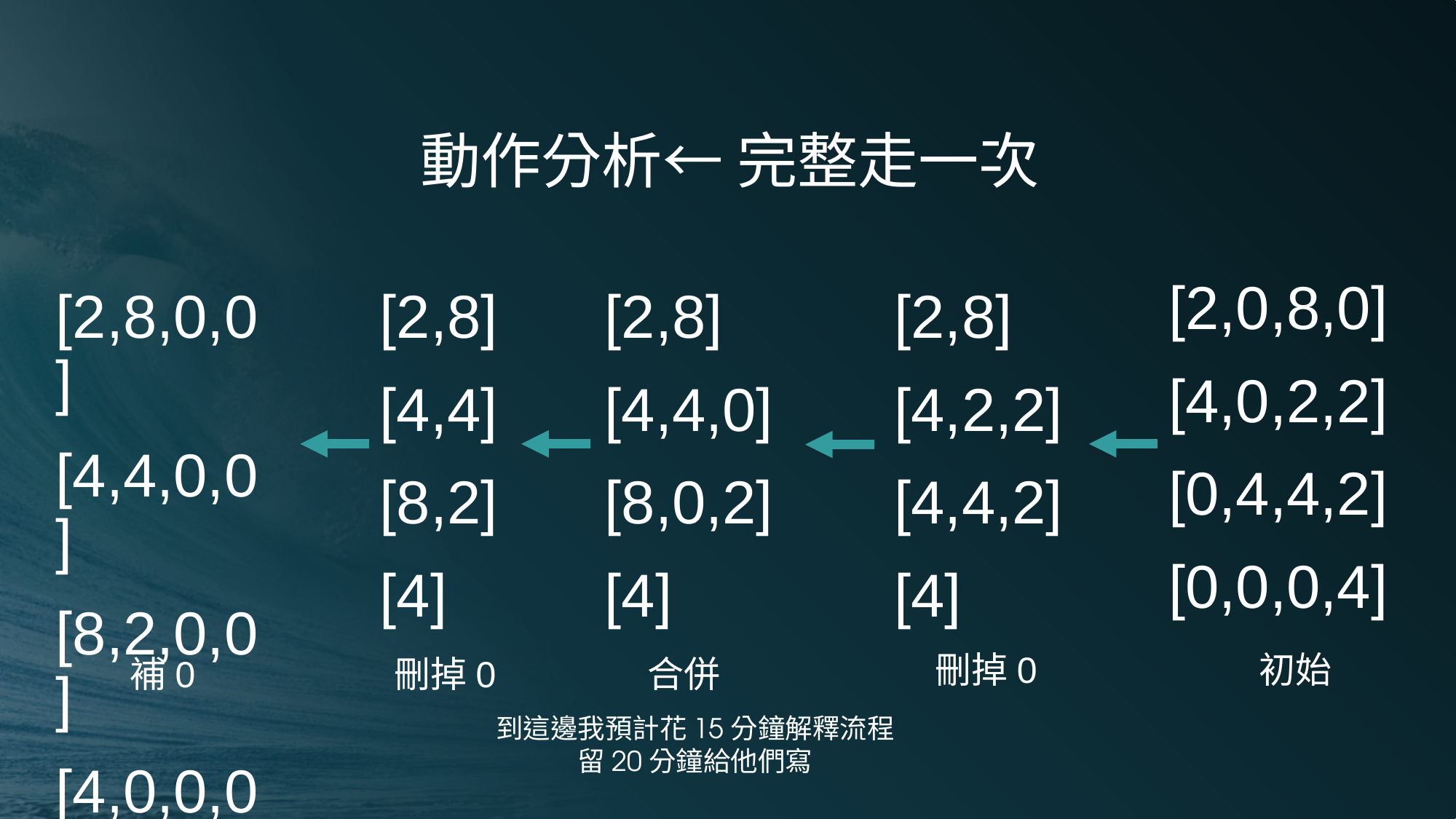

動作分析← 完整走一次
[2,0,8,0]
[4,0,2,2]
[0,4,4,2]
[0,0,0,4]
[2,8,0,0]
[4,4,0,0]
[8,2,0,0]
[4,0,0,0]
[2,8]
[4,4]
[8,2]
[4]
[2,8]
[4,4,0]
[8,0,2]
[4]
[2,8]
[4,2,2]
[4,4,2]
[4]
刪掉0
初始
補0
刪掉0
合併
到這邊我預計花15分鐘解釋流程
留20分鐘給他們寫